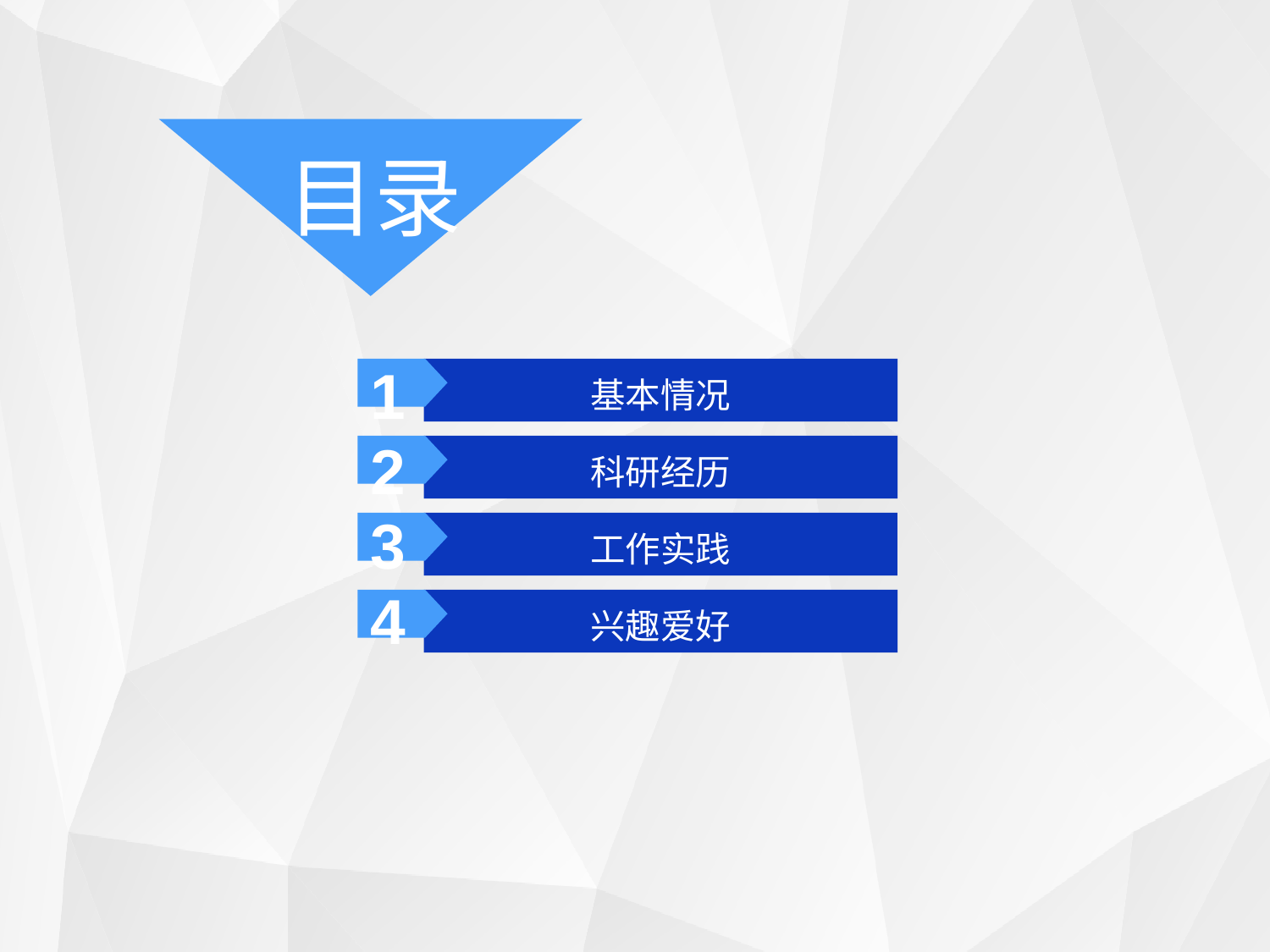

目录
1

基本情况
2

科研经历
3

工作实践
4

兴趣爱好